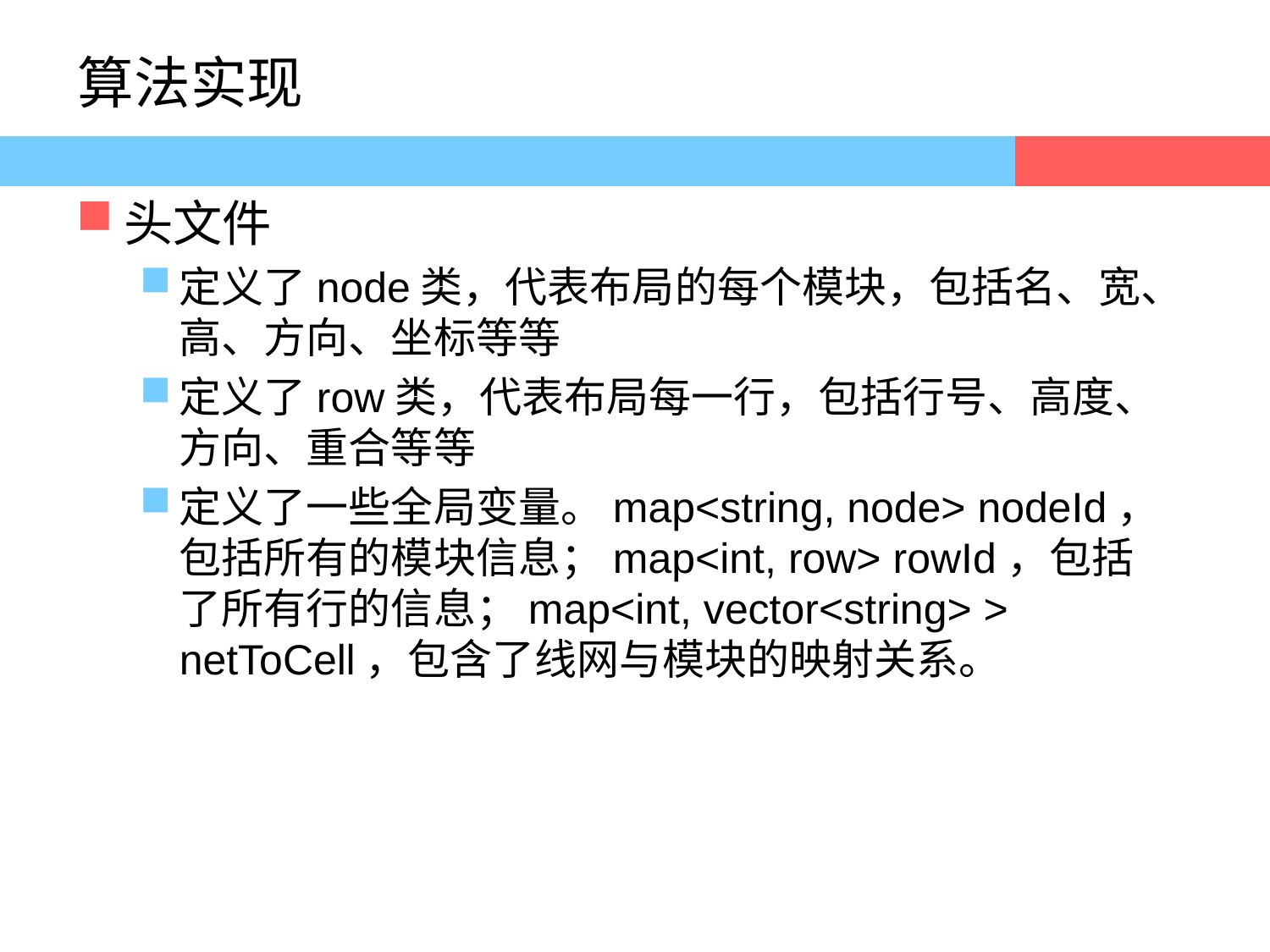

# 算法实现
头文件
定义了node类，代表布局的每个模块，包括名、宽、高、方向、坐标等等
定义了row类，代表布局每一行，包括行号、高度、方向、重合等等
定义了一些全局变量。map<string, node> nodeId，包括所有的模块信息；map<int, row> rowId，包括了所有行的信息；map<int, vector<string> > netToCell，包含了线网与模块的映射关系。